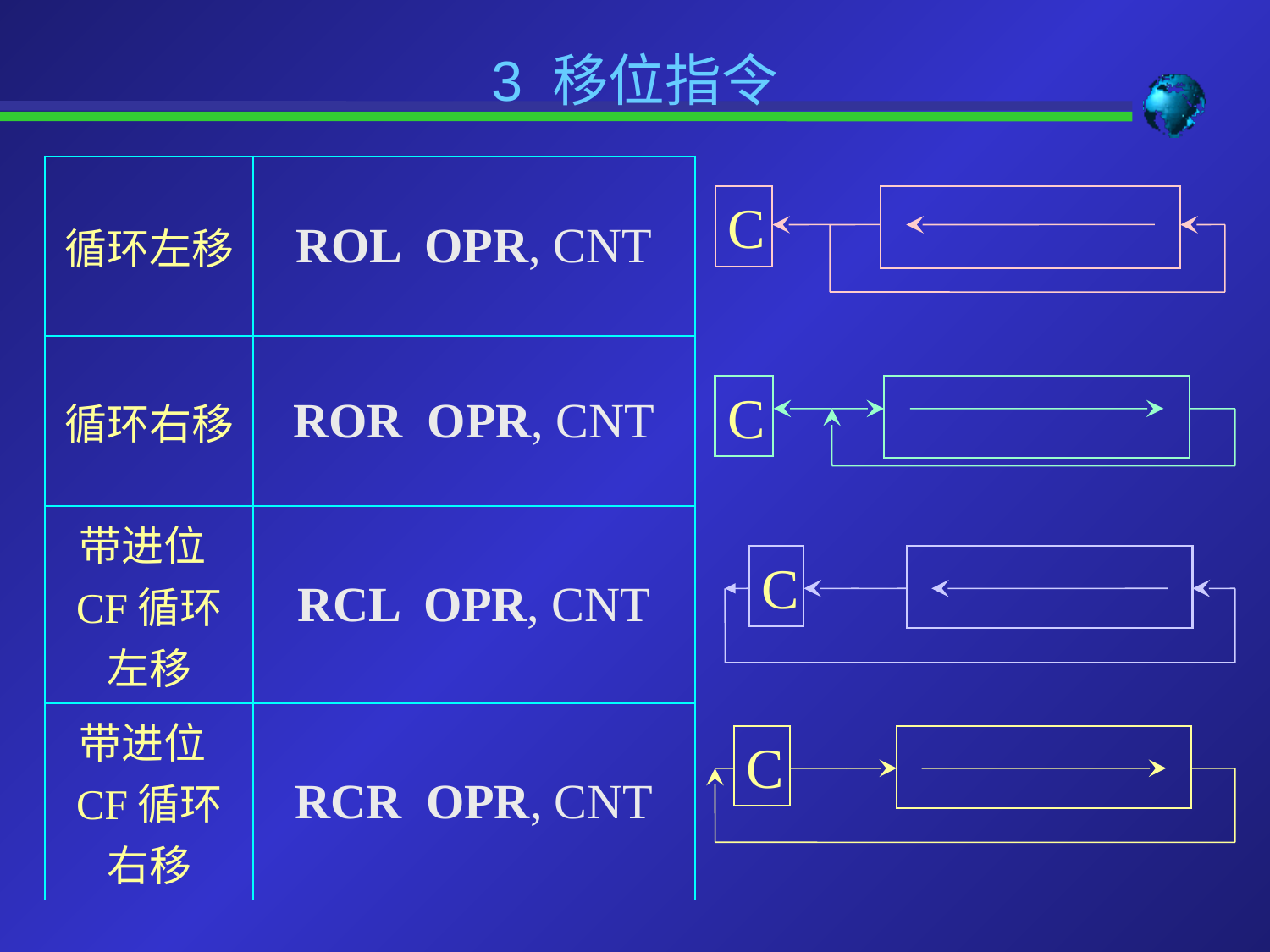

# 3 移位指令
| 循环左移 | ROL OPR, CNT |  |
| --- | --- | --- |
| 循环右移 | ROR OPR, CNT |  |
| 带进位CF循环左移 | RCL OPR, CNT |  |
| 带进位CF循环右移 | RCR OPR, CNT |  |
C

C

C

C

65